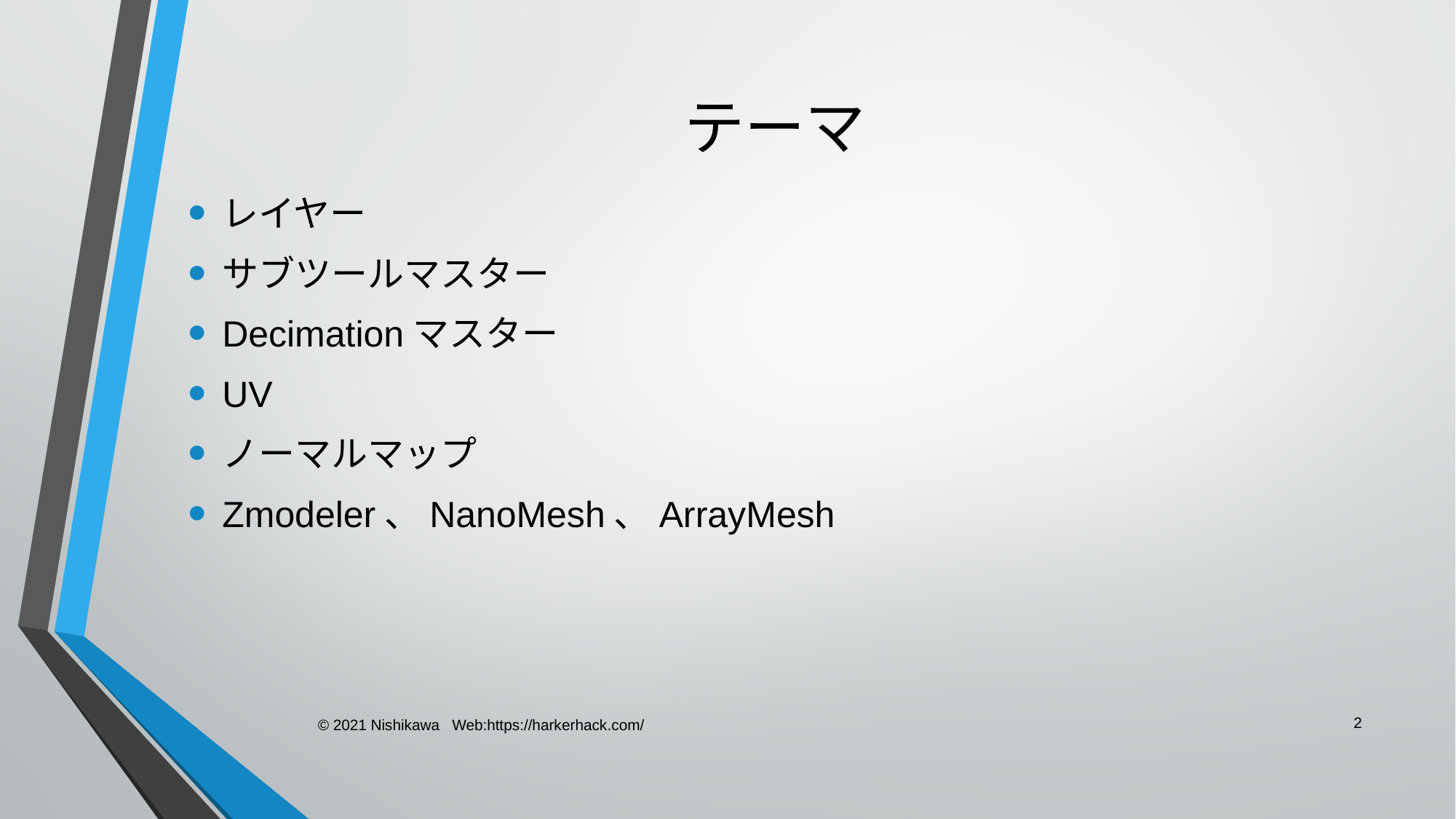

# テーマ
レイヤー
サブツールマスター
Decimationマスター
UV
ノーマルマップ
Zmodeler、NanoMesh、ArrayMesh

2
© 2021 Nishikawa   Web:https://harkerhack.com/